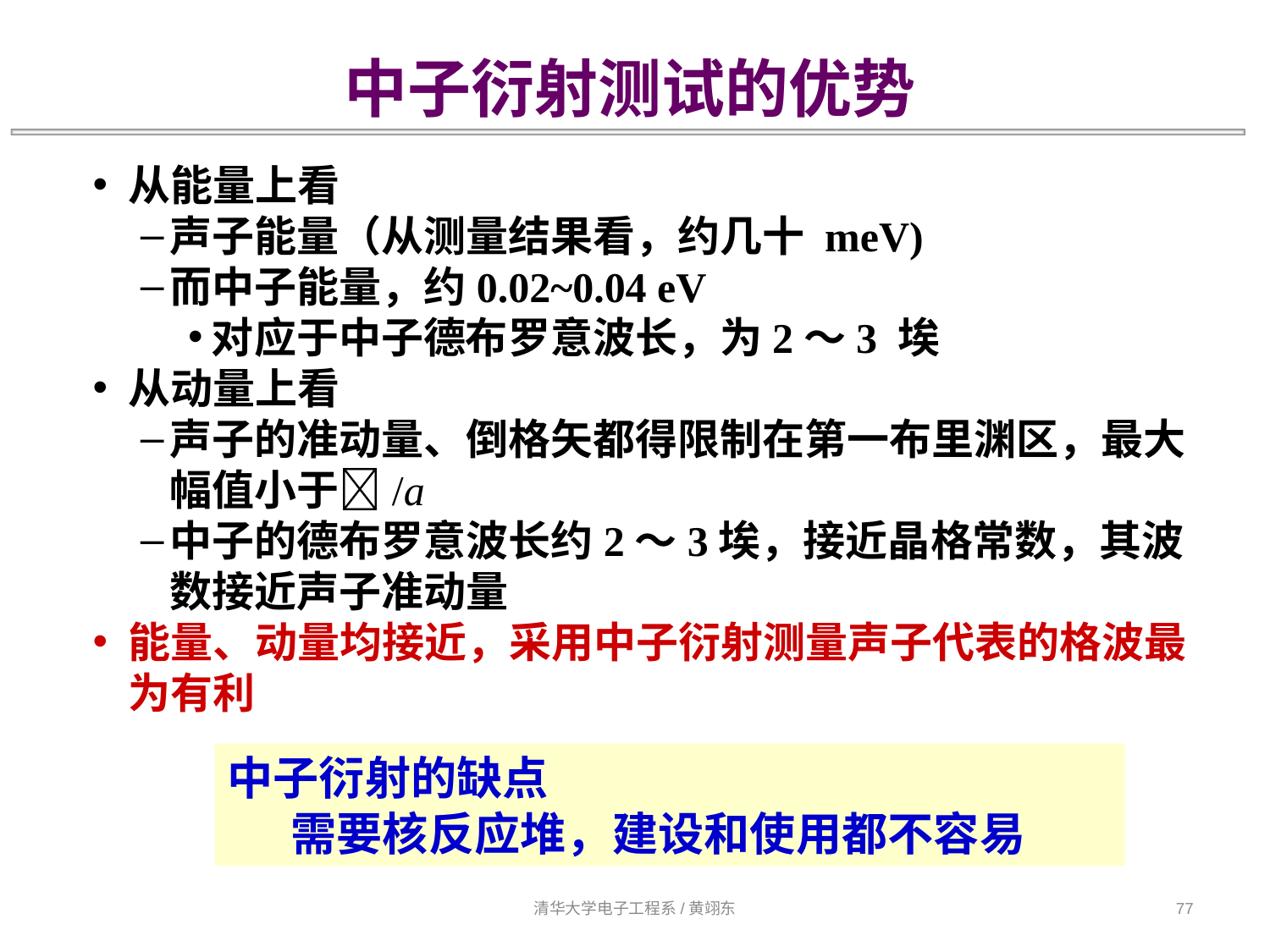

中子衍射测试的优势

从能量上看
声子能量（从测量结果看，约几十 meV)
而中子能量，约0.02~0.04 eV
对应于中子德布罗意波长，为2～3 埃
从动量上看
声子的准动量、倒格矢都得限制在第一布里渊区，最大幅值小于π/a
中子的德布罗意波长约2～3埃，接近晶格常数，其波数接近声子准动量
能量、动量均接近，采用中子衍射测量声子代表的格波最为有利
中子衍射的缺点
需要核反应堆，建设和使用都不容易

清华大学电子工程系/黄翊东
77